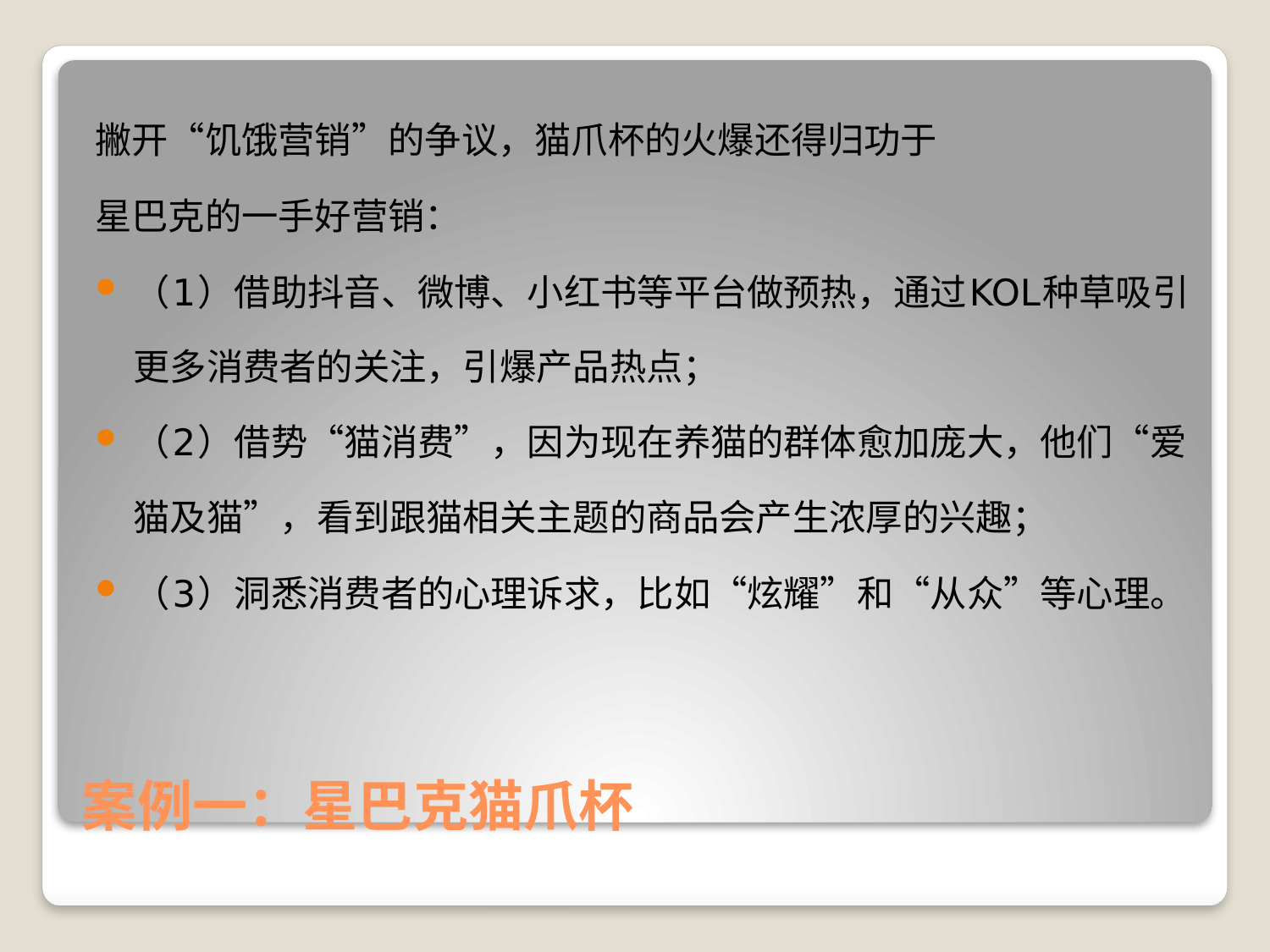

撇开“饥饿营销”的争议，猫爪杯的火爆还得归功于
星巴克的一手好营销：
（1）借助抖音、微博、小红书等平台做预热，通过KOL种草吸引更多消费者的关注，引爆产品热点；
（2）借势“猫消费”，因为现在养猫的群体愈加庞大，他们“爱猫及猫”，看到跟猫相关主题的商品会产生浓厚的兴趣；
（3）洞悉消费者的心理诉求，比如“炫耀”和“从众”等心理。

# 案例一：星巴克猫爪杯